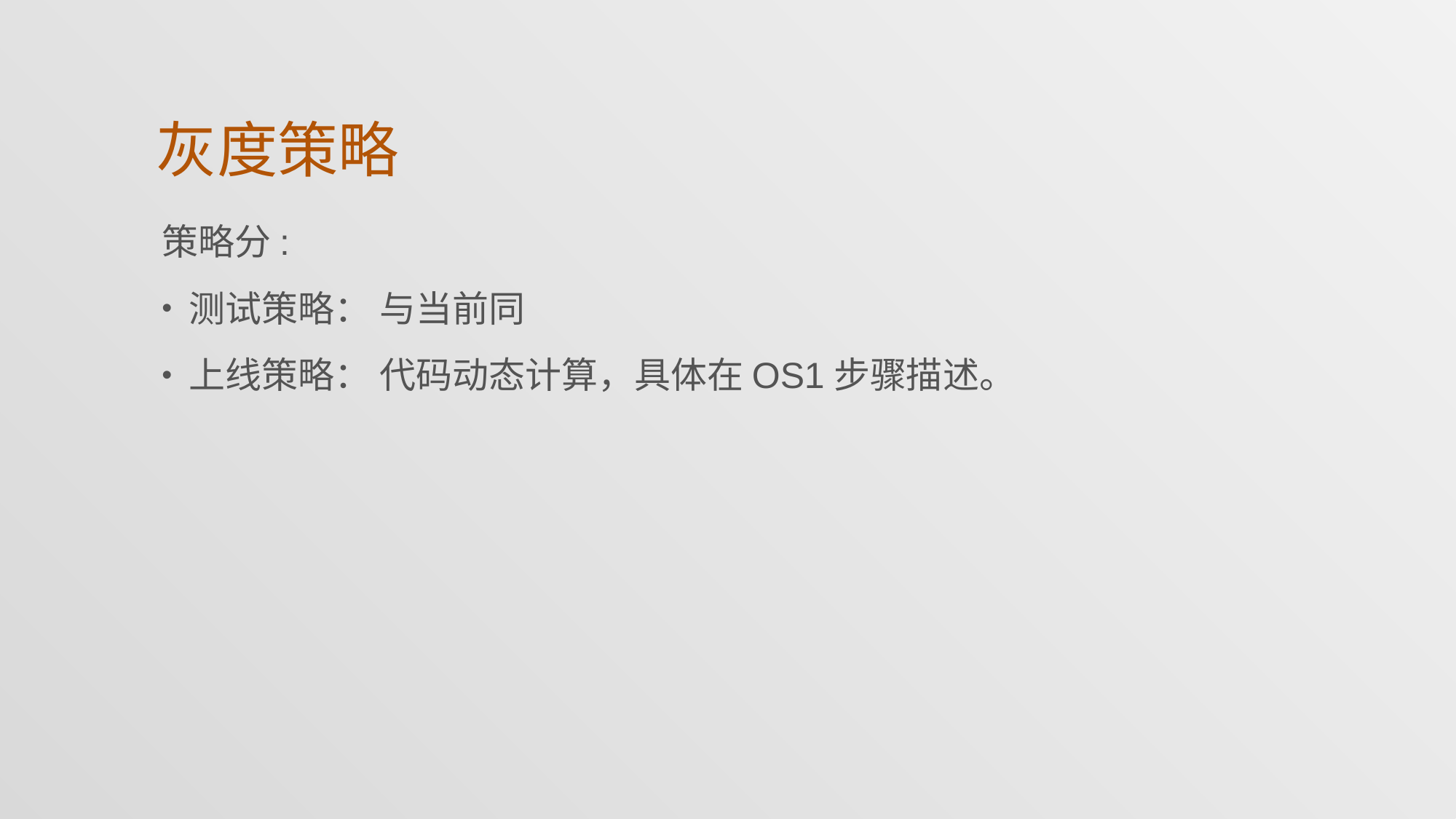

# 灰度策略
策略分:
测试策略： 与当前同
上线策略： 代码动态计算，具体在OS1步骤描述。